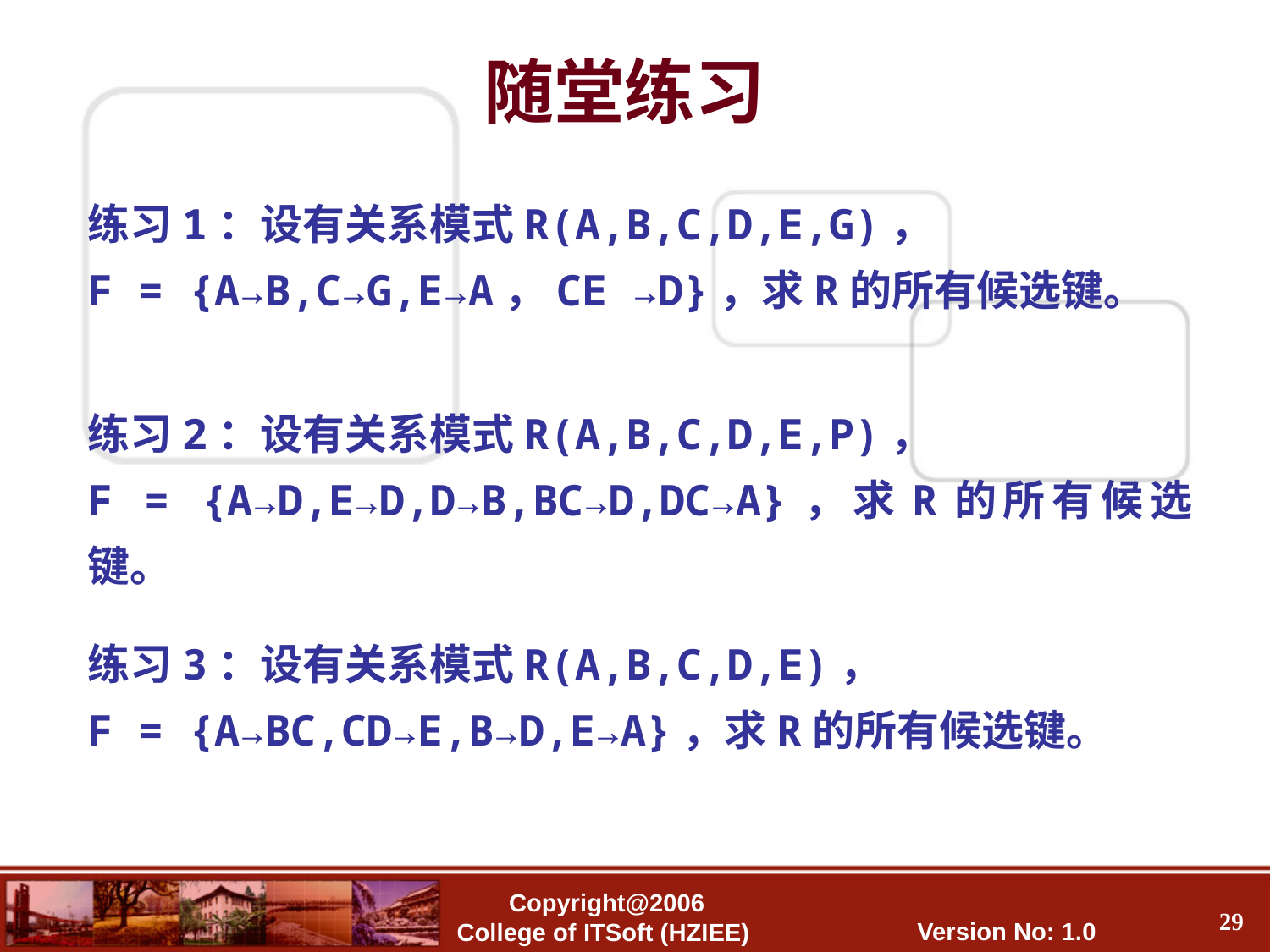

随堂练习
练习1：设有关系模式R(A,B,C,D,E,G)，
F = {A→B,C→G,E→A，CE →D}，求R的所有候选键。
练习2：设有关系模式R(A,B,C,D,E,P)，
F = {A→D,E→D,D→B,BC→D,DC→A}，求R的所有候选键。
练习3：设有关系模式R(A,B,C,D,E)，
F = {A→BC,CD→E,B→D,E→A}，求R的所有候选键。